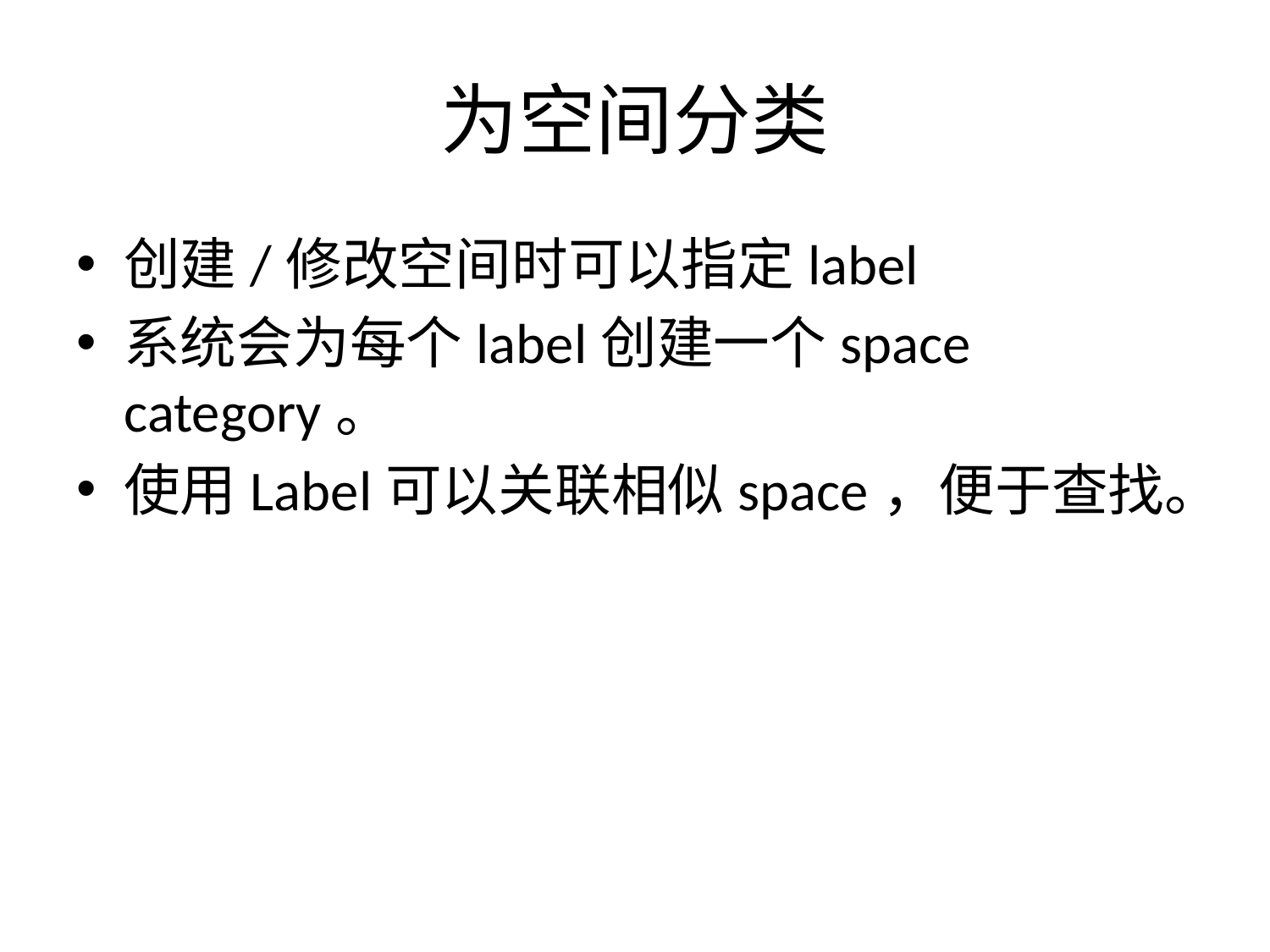

# 为空间分类
创建/修改空间时可以指定label
系统会为每个label创建一个space category。
使用Label可以关联相似space，便于查找。